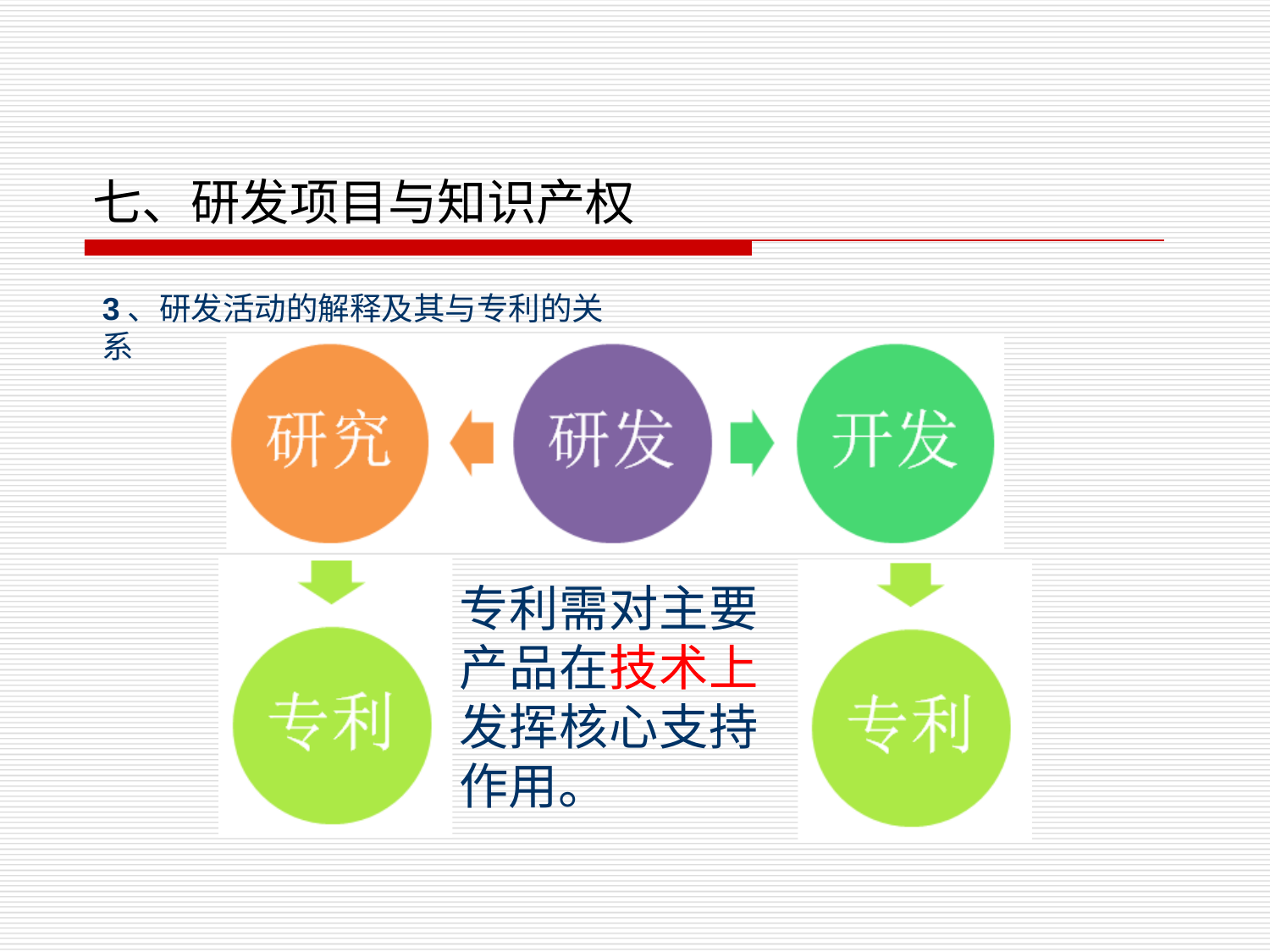

# 七、研发项目与知识产权

3、研发活动的解释及其与专利的关系

专利需对主要 产品在技术上 发挥核心支持 作用。